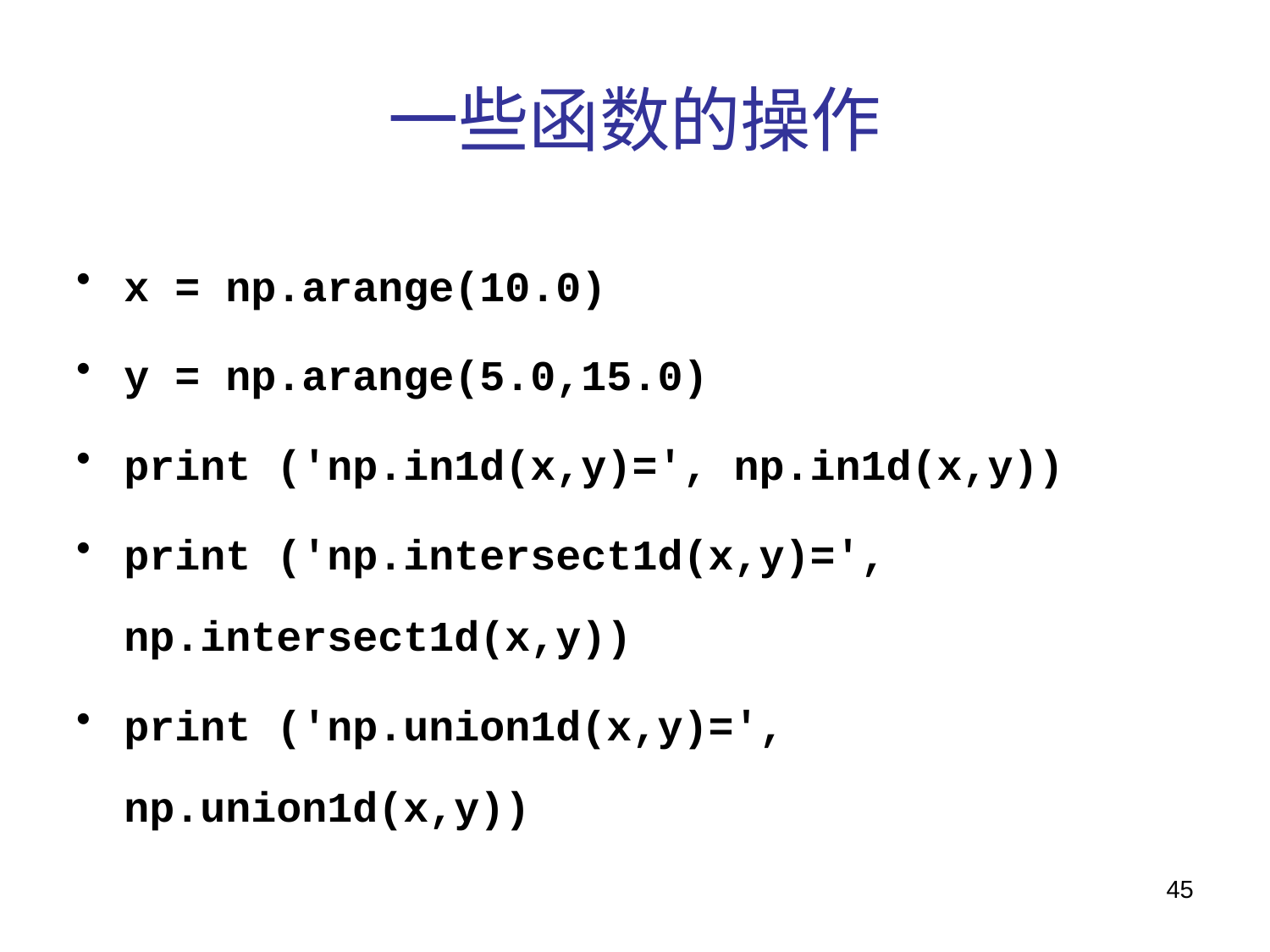

# 一些函数的操作
x = np.arange(10.0)
y = np.arange(5.0,15.0)
print ('np.in1d(x,y)=', np.in1d(x,y))
print ('np.intersect1d(x,y)=', np.intersect1d(x,y))
print ('np.union1d(x,y)=', np.union1d(x,y))
45